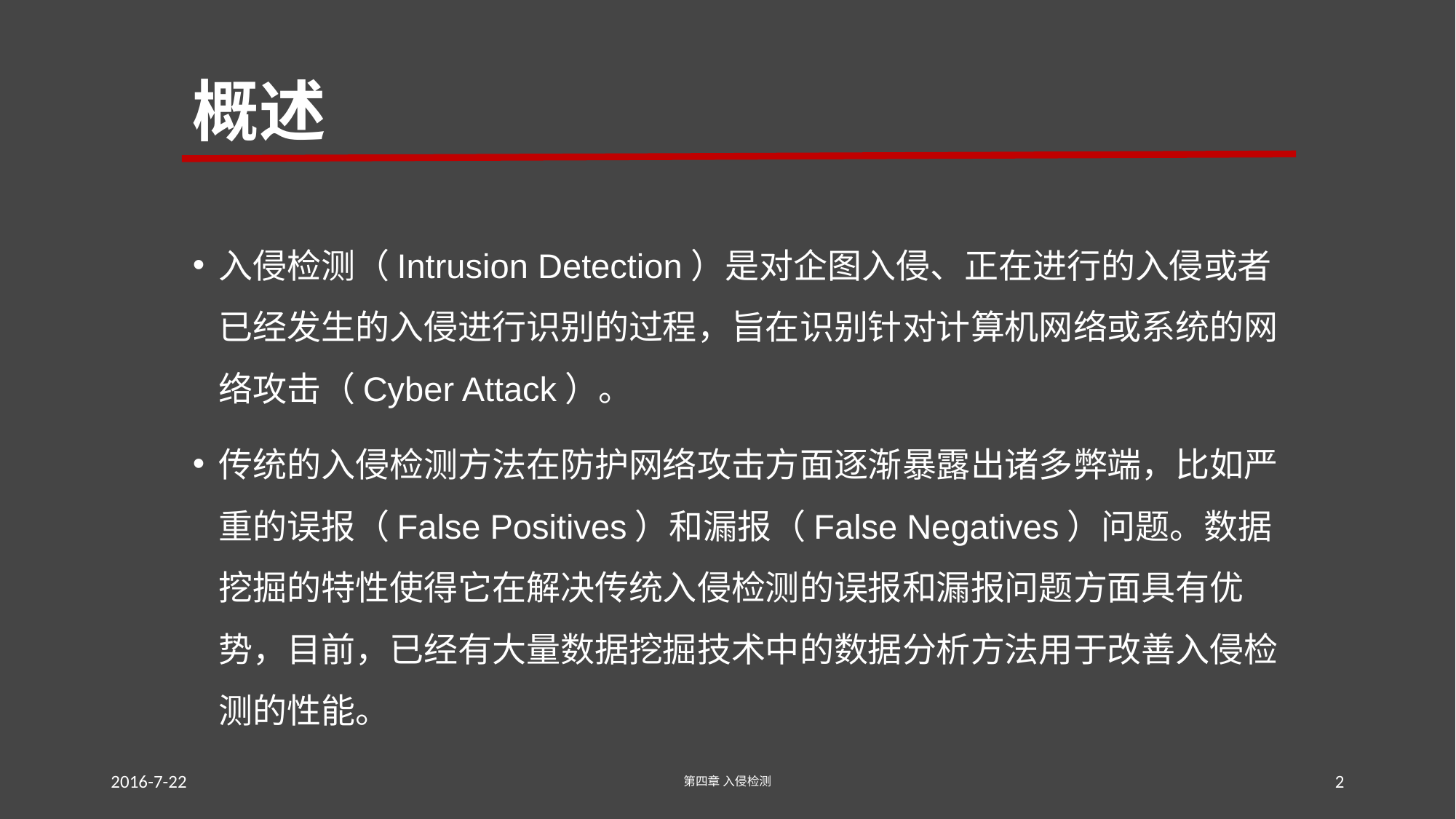

# 概述
入侵检测（Intrusion Detection）是对企图入侵、正在进行的入侵或者已经发生的入侵进行识别的过程，旨在识别针对计算机网络或系统的网络攻击（Cyber Attack）。
传统的入侵检测方法在防护网络攻击方面逐渐暴露出诸多弊端，比如严重的误报（False Positives）和漏报（False Negatives）问题。数据挖掘的特性使得它在解决传统入侵检测的误报和漏报问题方面具有优势，目前，已经有大量数据挖掘技术中的数据分析方法用于改善入侵检测的性能。
2016-7-22
第四章 入侵检测
2